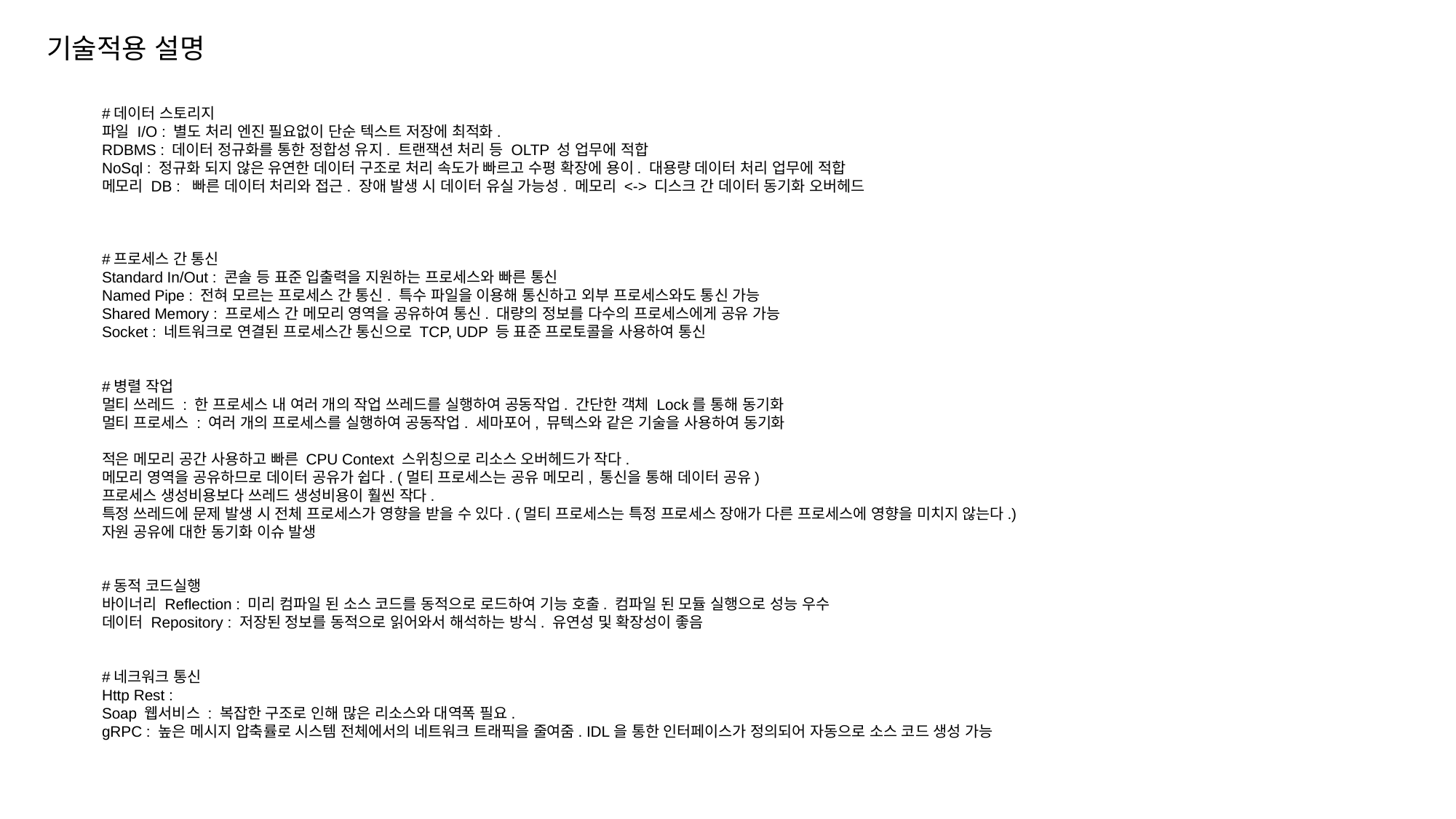

기술적용 설명
#데이터 스토리지
파일 I/O : 별도 처리 엔진 필요없이 단순 텍스트 저장에 최적화.
RDBMS : 데이터 정규화를 통한 정합성 유지. 트랜잭션 처리 등 OLTP 성 업무에 적합
NoSql : 정규화 되지 않은 유연한 데이터 구조로 처리 속도가 빠르고 수평 확장에 용이. 대용량 데이터 처리 업무에 적합
메모리 DB :  빠른 데이터 처리와 접근. 장애 발생 시 데이터 유실 가능성. 메모리 <-> 디스크 간 데이터 동기화 오버헤드

#프로세스 간 통신
Standard In/Out : 콘솔 등 표준 입출력을 지원하는 프로세스와 빠른 통신
Named Pipe : 전혀 모르는 프로세스 간 통신. 특수 파일을 이용해 통신하고 외부 프로세스와도 통신 가능
Shared Memory : 프로세스 간 메모리 영역을 공유하여 통신. 대량의 정보를 다수의 프로세스에게 공유 가능
Socket : 네트워크로 연결된 프로세스간 통신으로 TCP, UDP 등 표준 프로토콜을 사용하여 통신

#병렬 작업
멀티 쓰레드 : 한 프로세스 내 여러 개의 작업 쓰레드를 실행하여 공동작업. 간단한 객체 Lock를 통해 동기화
멀티 프로세스 : 여러 개의 프로세스를 실행하여 공동작업. 세마포어, 뮤텍스와 같은 기술을 사용하여 동기화

적은 메모리 공간 사용하고 빠른 CPU Context 스위칭으로 리소스 오버헤드가 작다.
메모리 영역을 공유하므로 데이터 공유가 쉽다. (멀티 프로세스는 공유 메모리, 통신을 통해 데이터 공유)
프로세스 생성비용보다 쓰레드 생성비용이 훨씬 작다.
특정 쓰레드에 문제 발생 시 전체 프로세스가 영향을 받을 수 있다. (멀티 프로세스는 특정 프로세스 장애가 다른 프로세스에 영향을 미치지 않는다.)
자원 공유에 대한 동기화 이슈 발생

#동적 코드실행
바이너리 Reflection : 미리 컴파일 된 소스 코드를 동적으로 로드하여 기능 호출. 컴파일 된 모듈 실행으로 성능 우수
데이터 Repository : 저장된 정보를 동적으로 읽어와서 해석하는 방식. 유연성 및 확장성이 좋음

#네크워크 통신
Http Rest :
Soap 웹서비스 : 복잡한 구조로 인해 많은 리소스와 대역폭 필요.
gRPC : 높은 메시지 압축률로 시스템 전체에서의 네트워크 트래픽을 줄여줌. IDL을 통한 인터페이스가 정의되어 자동으로 소스 코드 생성 가능